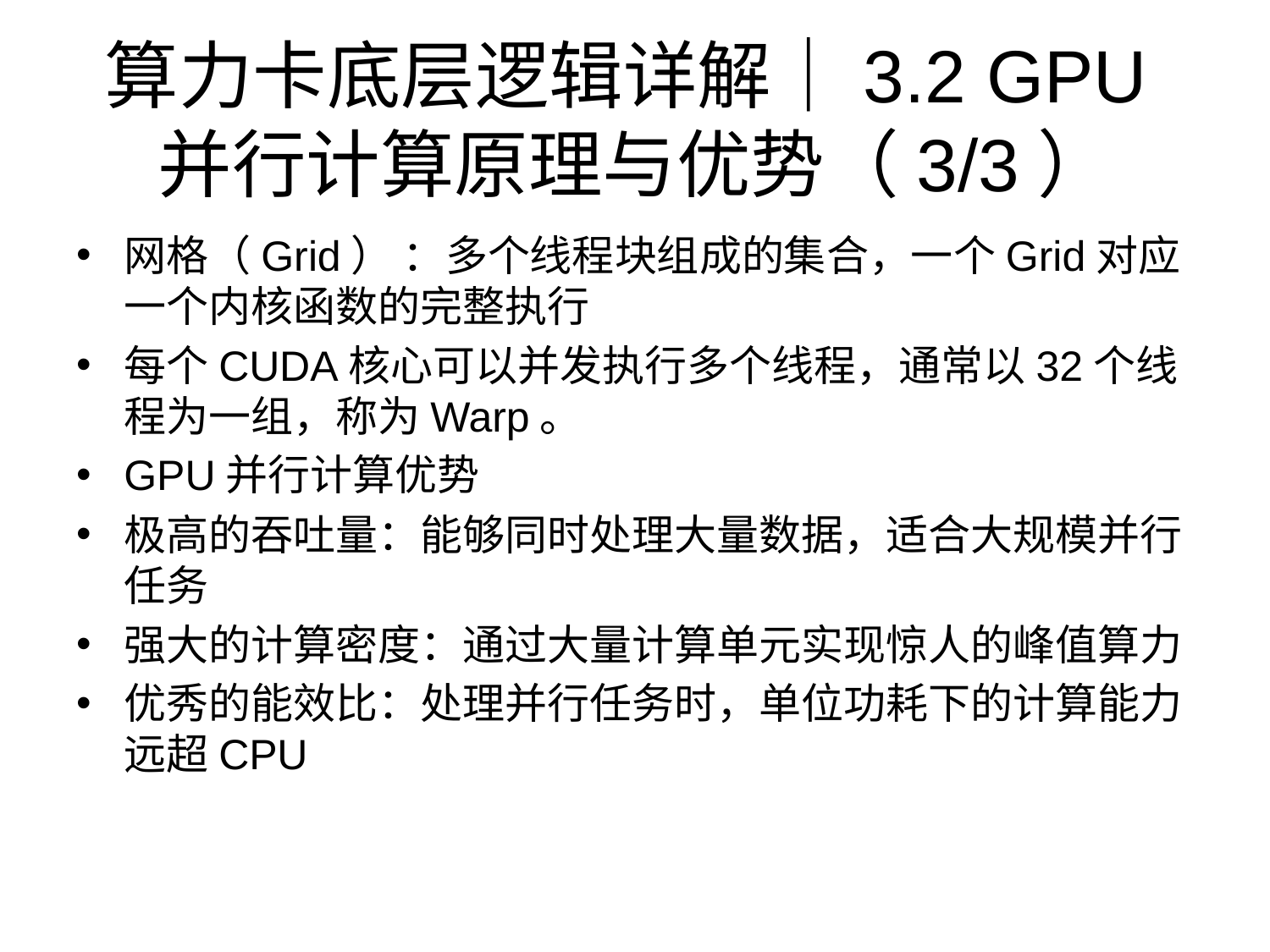

# 算力卡底层逻辑详解｜3.2 GPU并行计算原理与优势（3/3）
网格（Grid） ：多个线程块组成的集合，一个Grid对应一个内核函数的完整执行
每个CUDA核心可以并发执行多个线程，通常以32个线程为一组，称为Warp。
GPU并行计算优势
极高的吞吐量：能够同时处理大量数据，适合大规模并行任务
强大的计算密度：通过大量计算单元实现惊人的峰值算力
优秀的能效比：处理并行任务时，单位功耗下的计算能力远超CPU